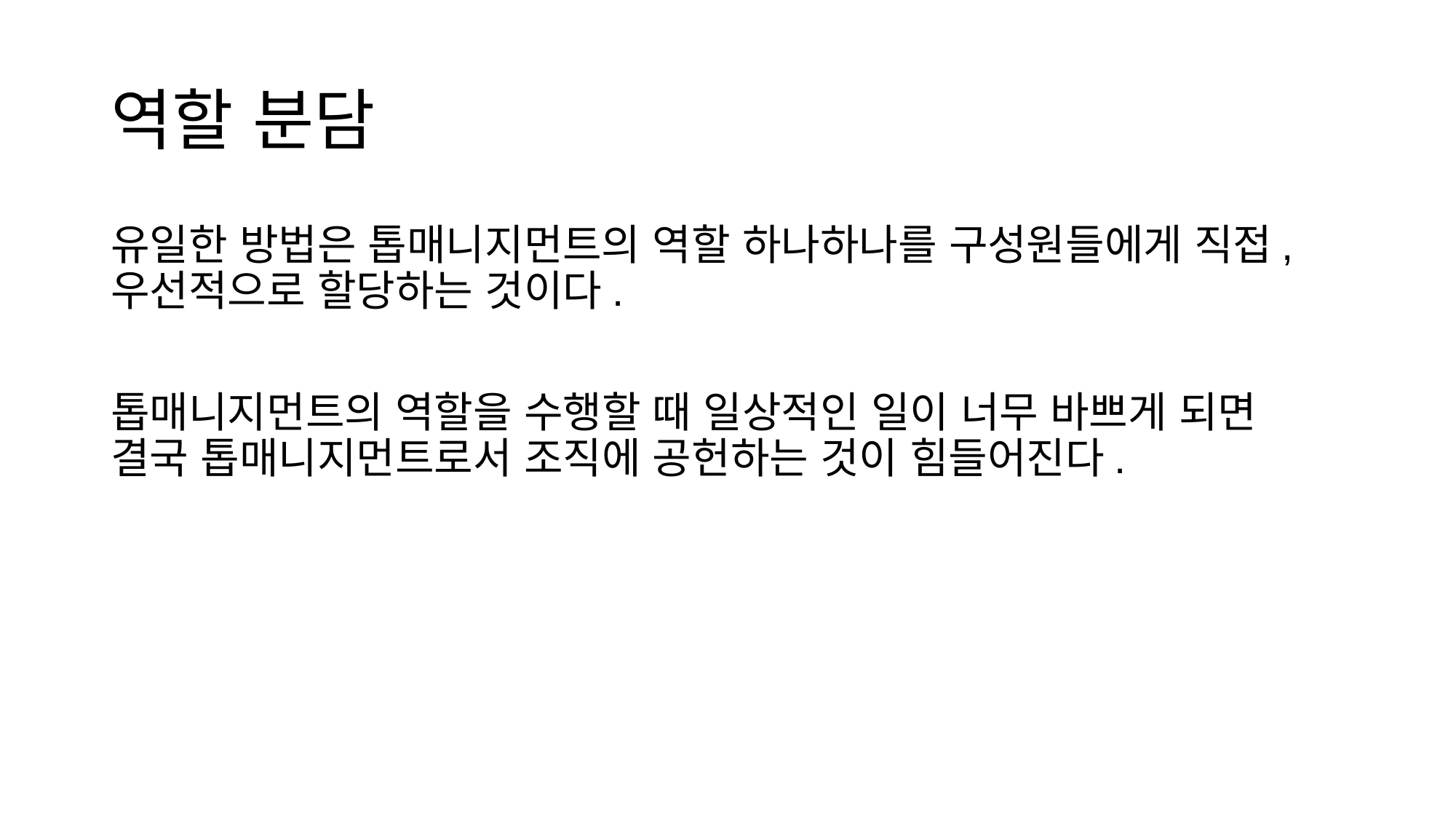

# 역할 분담
유일한 방법은 톱매니지먼트의 역할 하나하나를 구성원들에게 직접, 우선적으로 할당하는 것이다.

톱매니지먼트의 역할을 수행할 때 일상적인 일이 너무 바쁘게 되면 결국 톱매니지먼트로서 조직에 공헌하는 것이 힘들어진다.